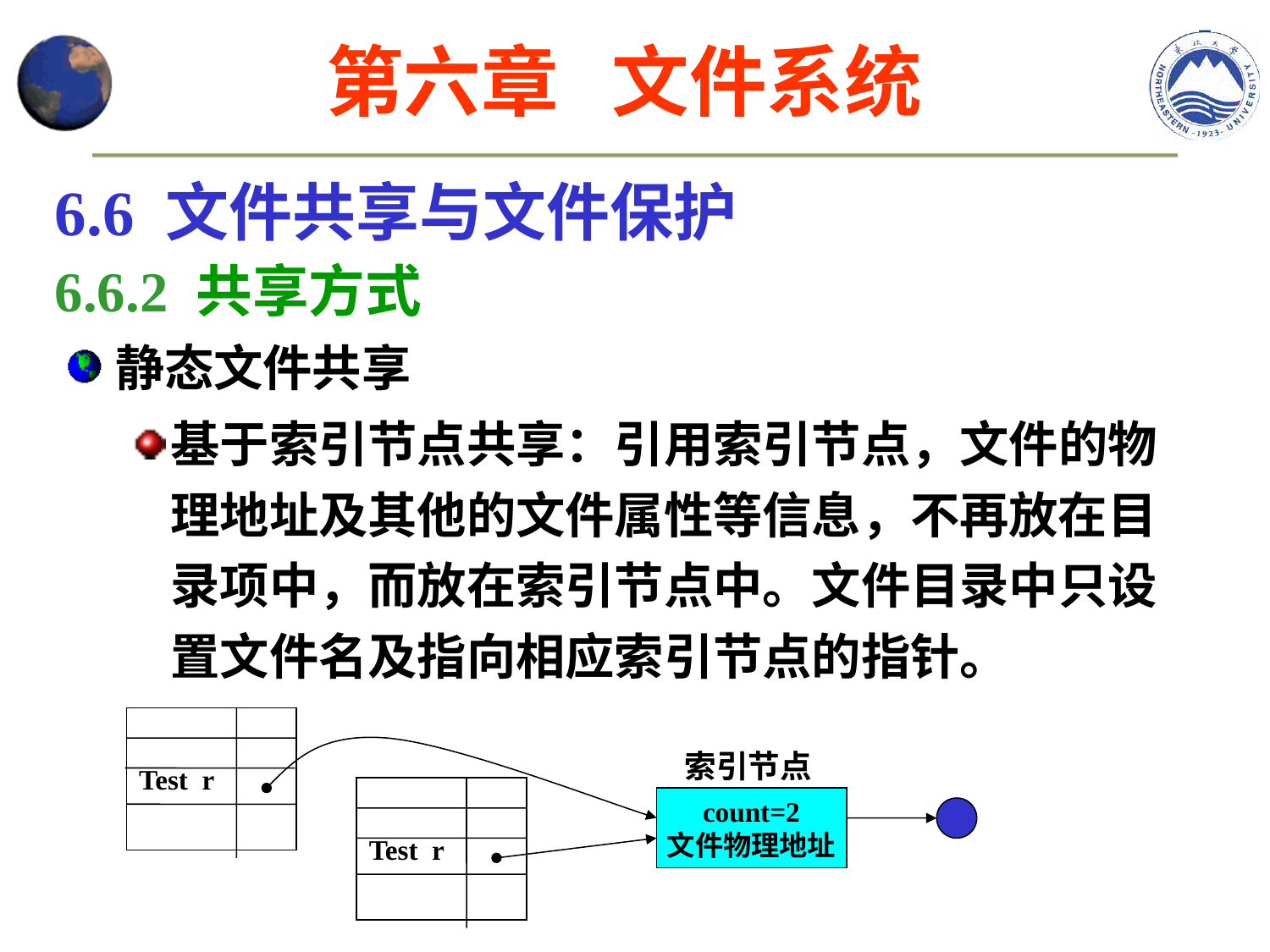

第六章   文件系统
6.6 文件共享与文件保护
6.6.2 共享方式
静态文件共享
基于索引节点共享：引用索引节点，文件的物理地址及其他的文件属性等信息，不再放在目录项中，而放在索引节点中。文件目录中只设置文件名及指向相应索引节点的指针。

Test  r

索引节点

Test  r

count=2
文件物理地址